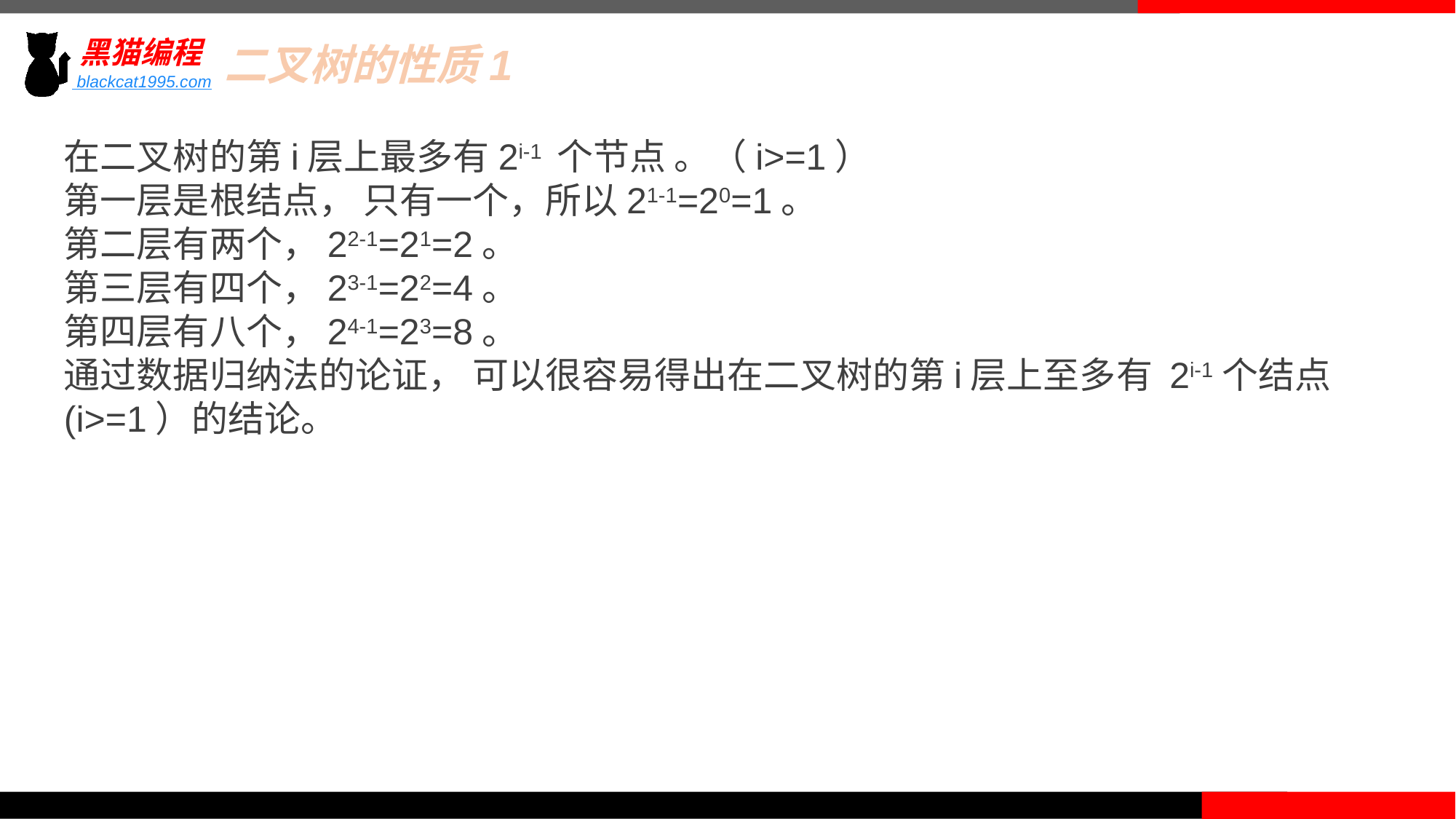

二叉树的性质1
在二叉树的第i层上最多有2i-1 个节点 。（i>=1）
第一层是根结点， 只有一个，所以21-1=20=1。
第二层有两个，22-1=21=2。
第三层有四个，23-1=22=4。
第四层有八个，24-1=23=8。
通过数据归纳法的论证， 可以很容易得出在二叉树的第i层上至多有 2i-1个结点 (i>=1）的结论。